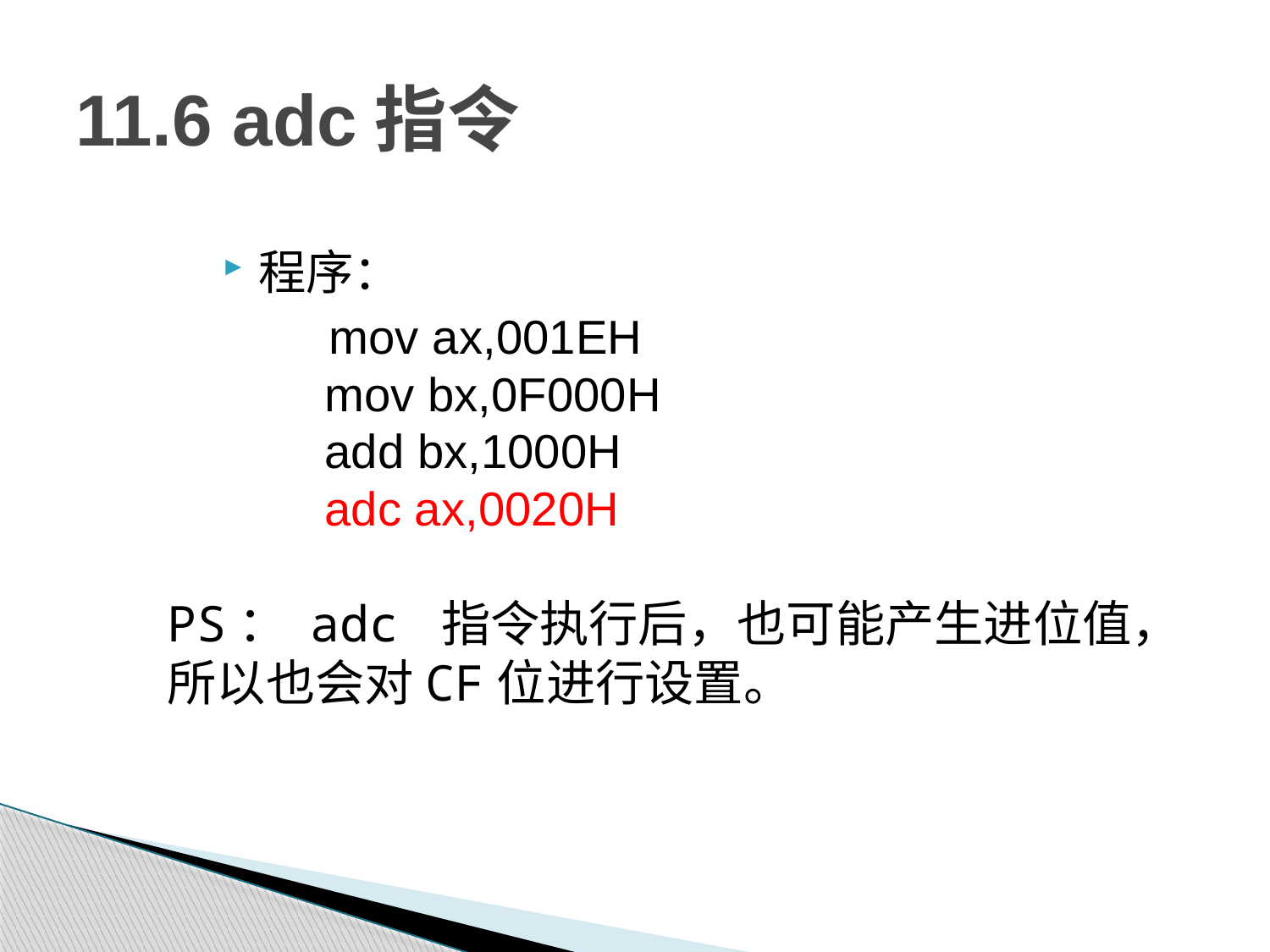

# 11.6 adc指令
程序：
        mov ax,001EH
     mov bx,0F000H
     add bx,1000H
     adc ax,0020H
PS： adc 指令执行后，也可能产生进位值，所以也会对CF位进行设置。